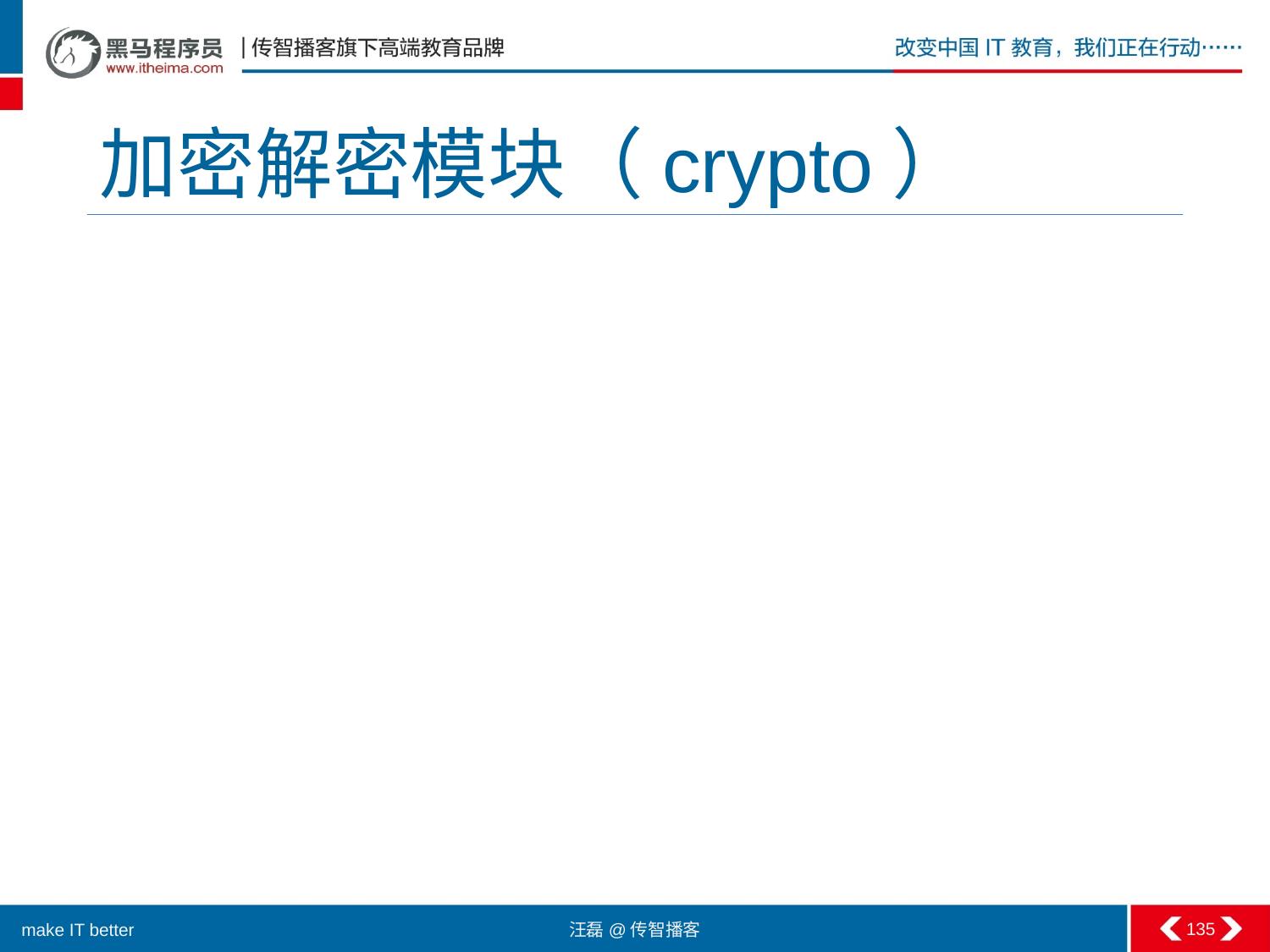

# 加密解密模块（crypto）

135
汪磊@传智播客
make IT better